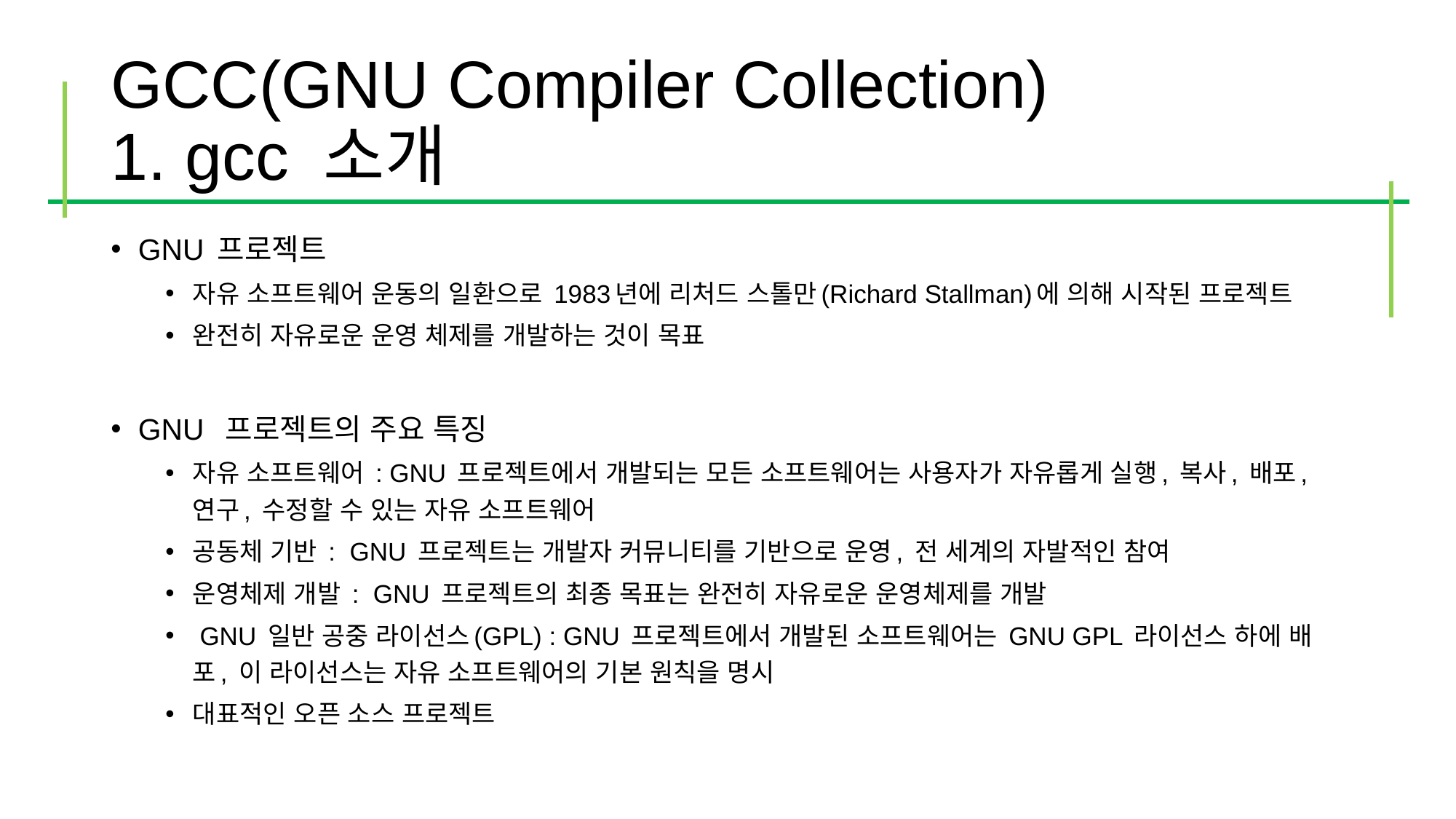

# GCC(GNU Compiler Collection) 1. gcc 소개
GNU 프로젝트
자유 소프트웨어 운동의 일환으로 1983년에 리처드 스톨만(Richard Stallman)에 의해 시작된 프로젝트
완전히 자유로운 운영 체제를 개발하는 것이 목표

GNU  프로젝트의 주요 특징
자유 소프트웨어 : GNU 프로젝트에서 개발되는 모든 소프트웨어는 사용자가 자유롭게 실행, 복사, 배포, 연구, 수정할 수 있는 자유 소프트웨어
공동체 기반 :  GNU 프로젝트는 개발자 커뮤니티를 기반으로 운영, 전 세계의 자발적인 참여
운영체제 개발 :  GNU 프로젝트의 최종 목표는 완전히 자유로운 운영체제를 개발
 GNU 일반 공중 라이선스(GPL) : GNU 프로젝트에서 개발된 소프트웨어는 GNU GPL 라이선스 하에 배포, 이 라이선스는 자유 소프트웨어의 기본 원칙을 명시
대표적인 오픈 소스 프로젝트